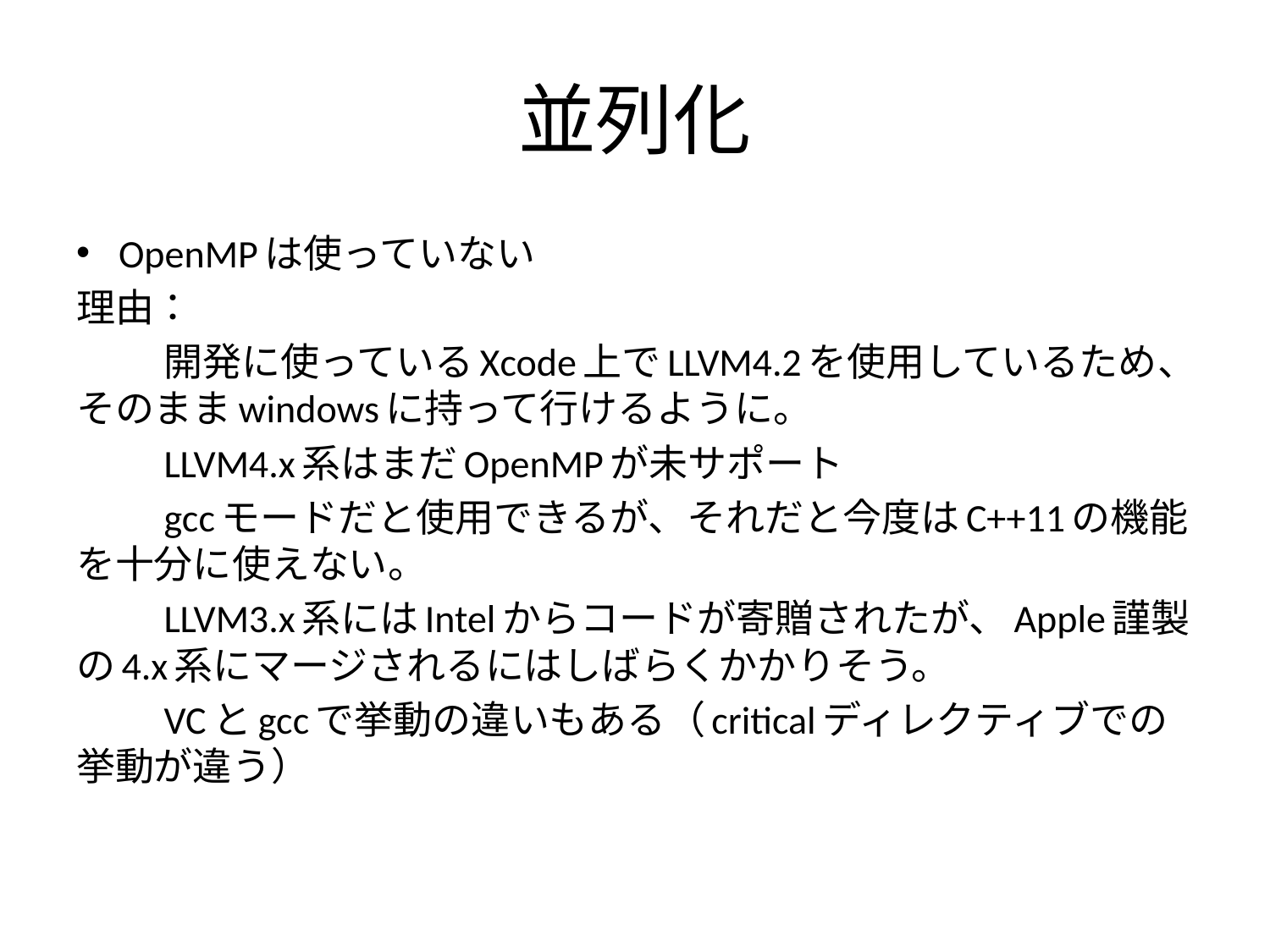

# 並列化
OpenMPは使っていない
理由：
	開発に使っているXcode上でLLVM4.2を使用しているため、そのままwindowsに持って行けるように。
	LLVM4.x系はまだOpenMPが未サポート
	gccモードだと使用できるが、それだと今度はC++11の機能を十分に使えない。
	LLVM3.x系にはIntelからコードが寄贈されたが、Apple謹製の4.x系にマージされるにはしばらくかかりそう。
	VCとgccで挙動の違いもある（criticalディレクティブでの挙動が違う）